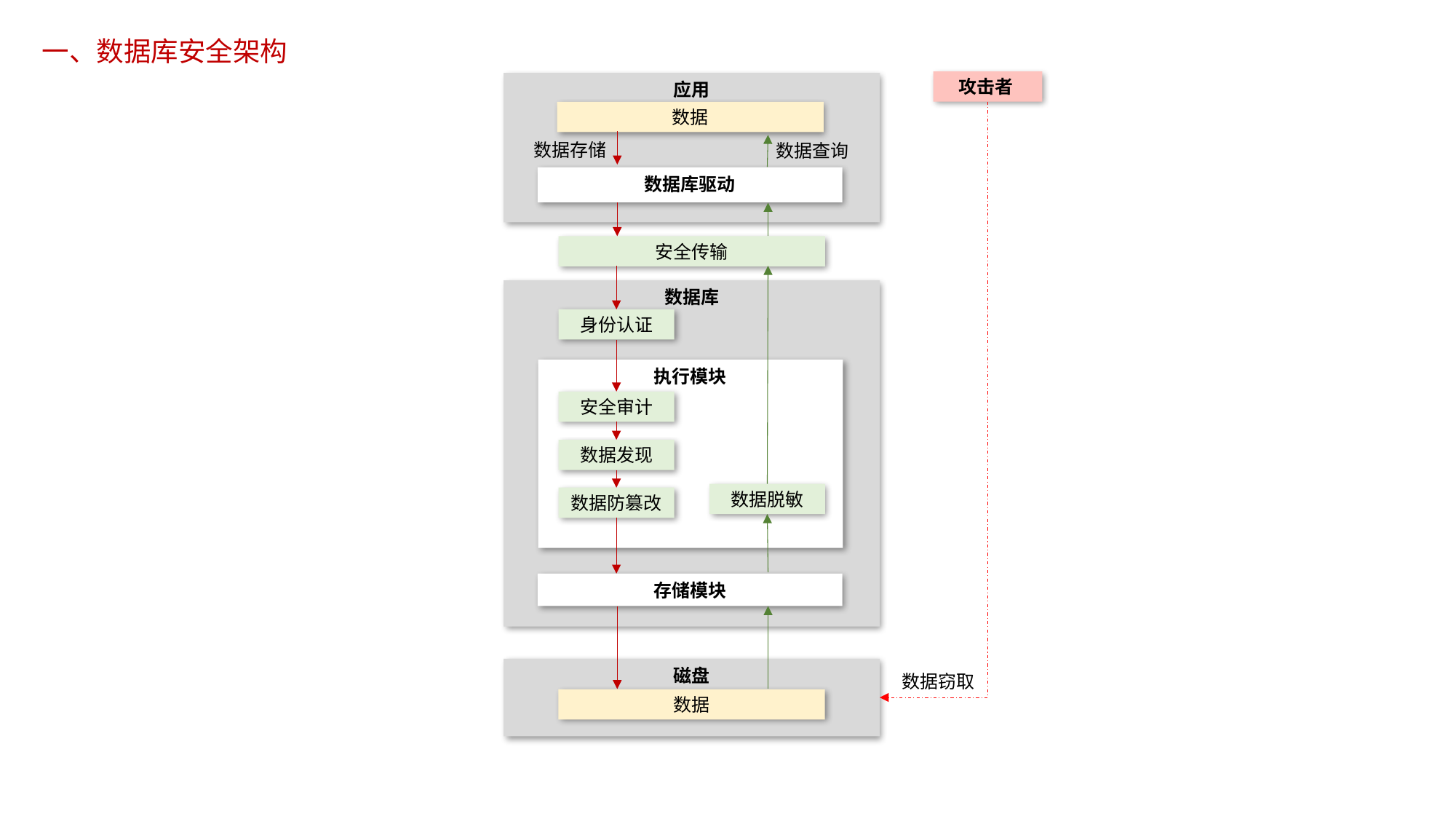

一、数据库安全架构
攻击者
应用
数据
数据存储
数据查询
数据库驱动
安全传输
数据库
身份认证
执行模块
安全审计
数据发现
数据脱敏
数据防篡改
存储模块
磁盘
数据窃取
数据